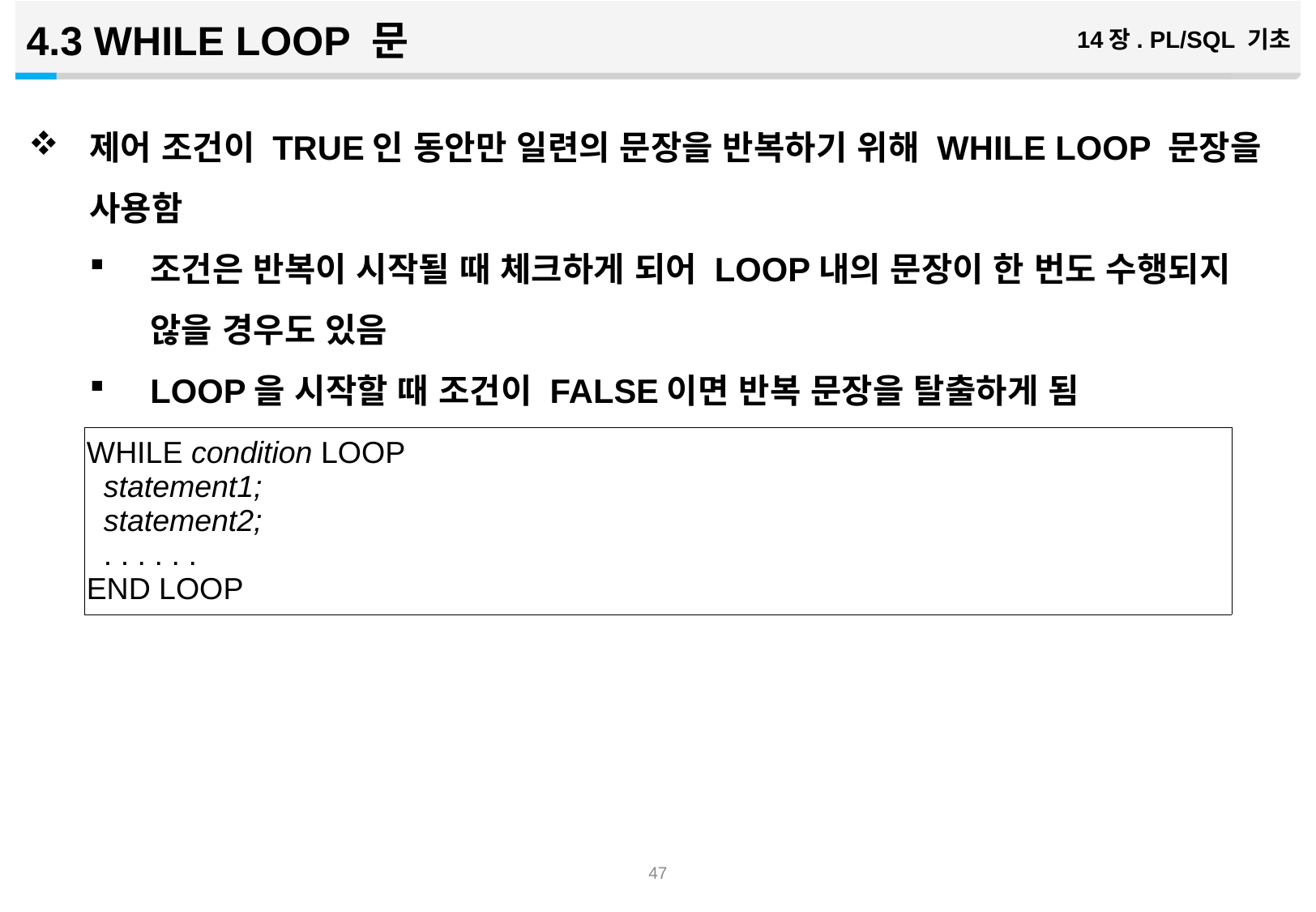

4.3 WHILE LOOP 문
14장. PL/SQL 기초
제어 조건이 TRUE인 동안만 일련의 문장을 반복하기 위해 WHILE LOOP 문장을 사용함
조건은 반복이 시작될 때 체크하게 되어 LOOP내의 문장이 한 번도 수행되지 않을 경우도 있음
LOOP을 시작할 때 조건이 FALSE이면 반복 문장을 탈출하게 됨
| WHILE condition LOOP statement1; statement2; . . . . . . END LOOP |
| --- |
47